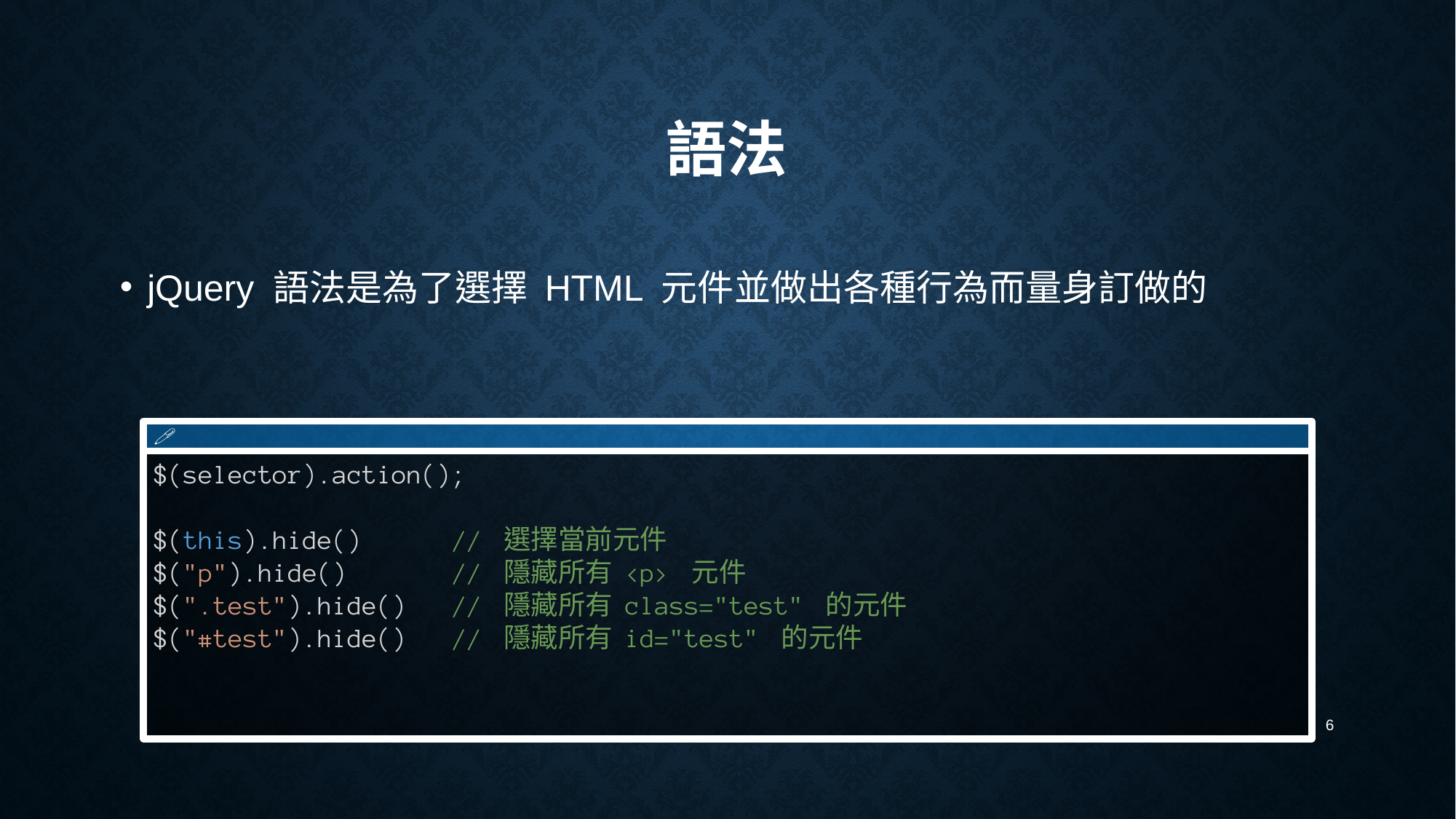

# 語法
jQuery 語法是為了選擇 HTML 元件並做出各種行為而量身訂做的
🖊
$(selector).action();

$(this).hide()      // 選擇當前元件
$("p").hide()       // 隱藏所有 <p> 元件
$(".test").hide()   // 隱藏所有 class="test" 的元件
$("#test").hide()   // 隱藏所有 id="test" 的元件

6